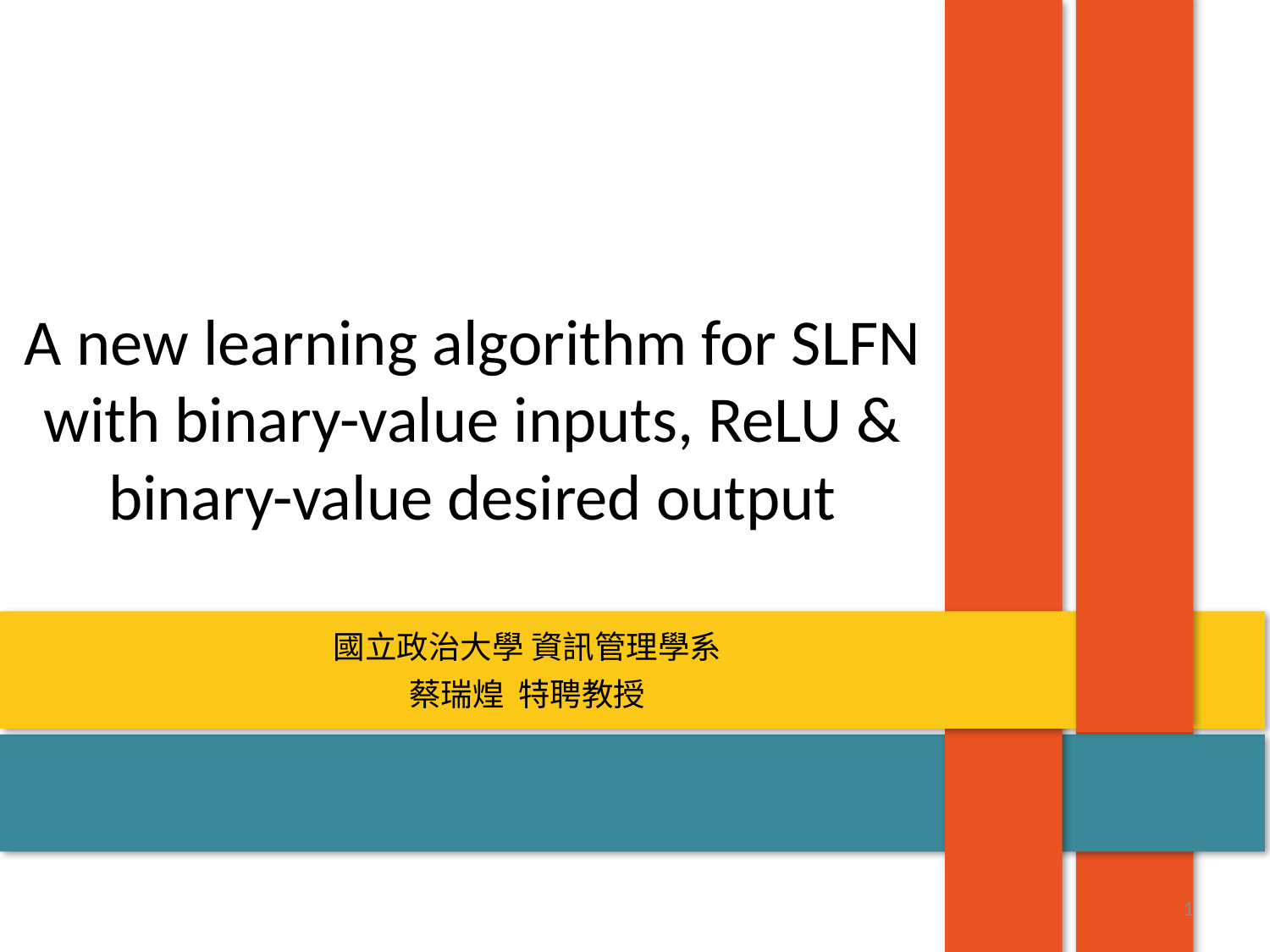

# A new learning algorithm for SLFN with binary-value inputs, ReLU & binary-value desired output
國立政治大學 資訊管理學系
蔡瑞煌  特聘教授
1